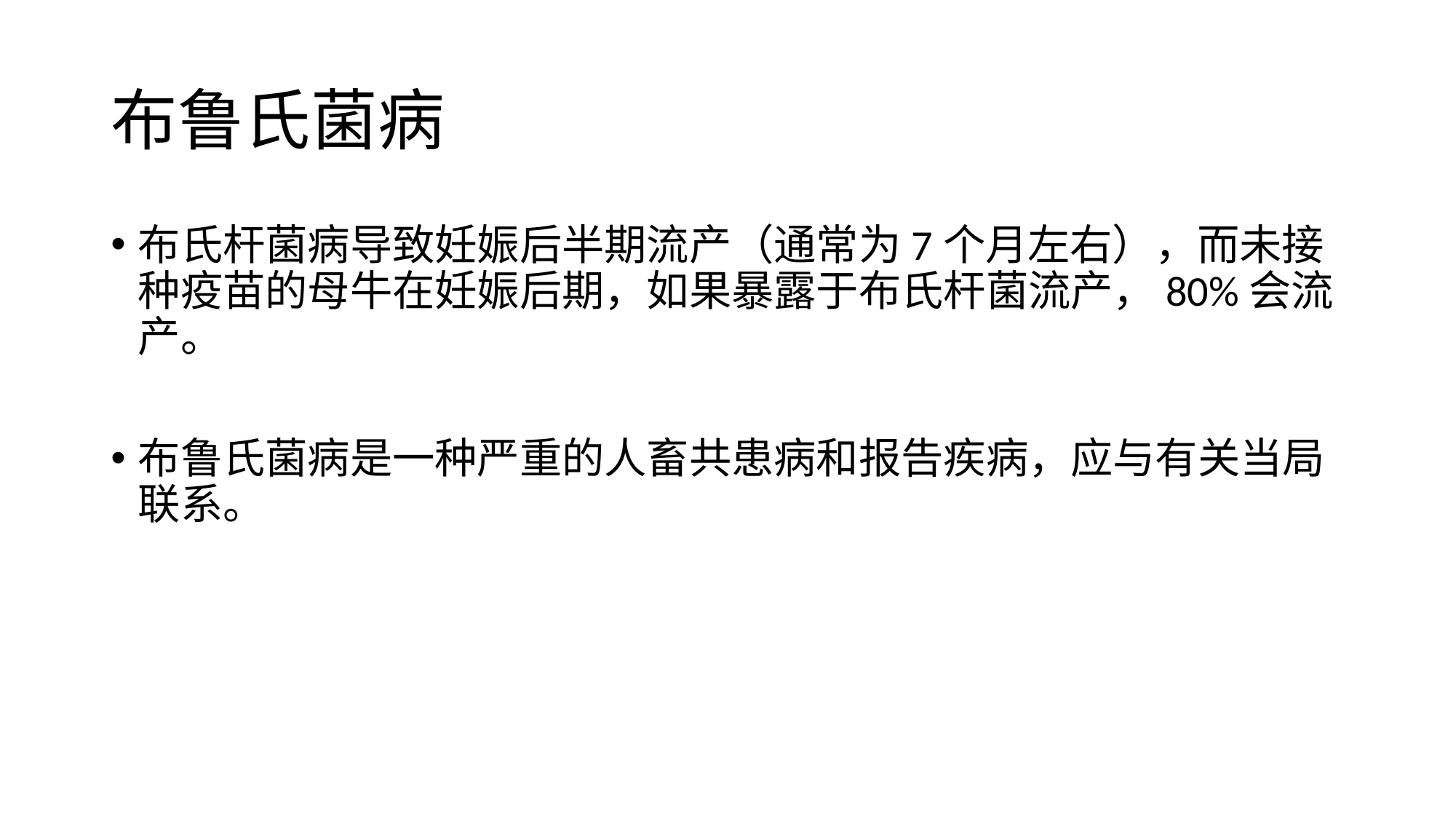

# 布鲁氏菌病
布氏杆菌病导致妊娠后半期流产（通常为7个月左右），而未接种疫苗的母牛在妊娠后期，如果暴露于布氏杆菌流产，80%会流产。

布鲁氏菌病是一种严重的人畜共患病和报告疾病，应与有关当局联系。